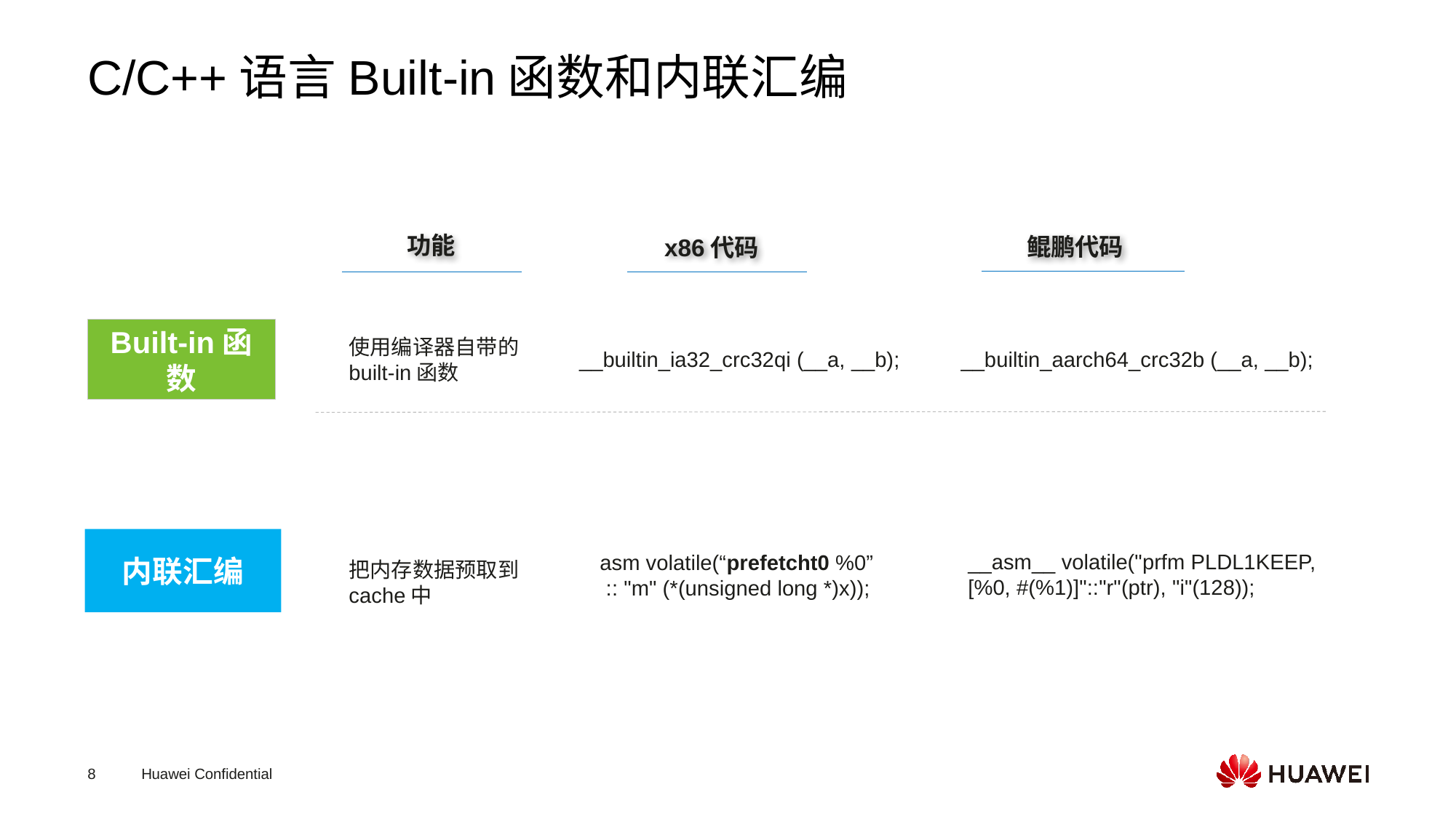

# C/C++语言Built-in函数和内联汇编

功能
   鲲鹏代码
   x86代码
Built-in函数
使用编译器自带的built-in函数
__builtin_aarch64_crc32b (__a, __b);
__builtin_ia32_crc32qi (__a, __b);
内联汇编
__asm__ volatile("prfm PLDL1KEEP, [%0, #(%1)]"::"r"(ptr), "i"(128));
asm volatile(“prefetcht0 %0”
 :: "m" (*(unsigned long *)x));
把内存数据预取到cache中